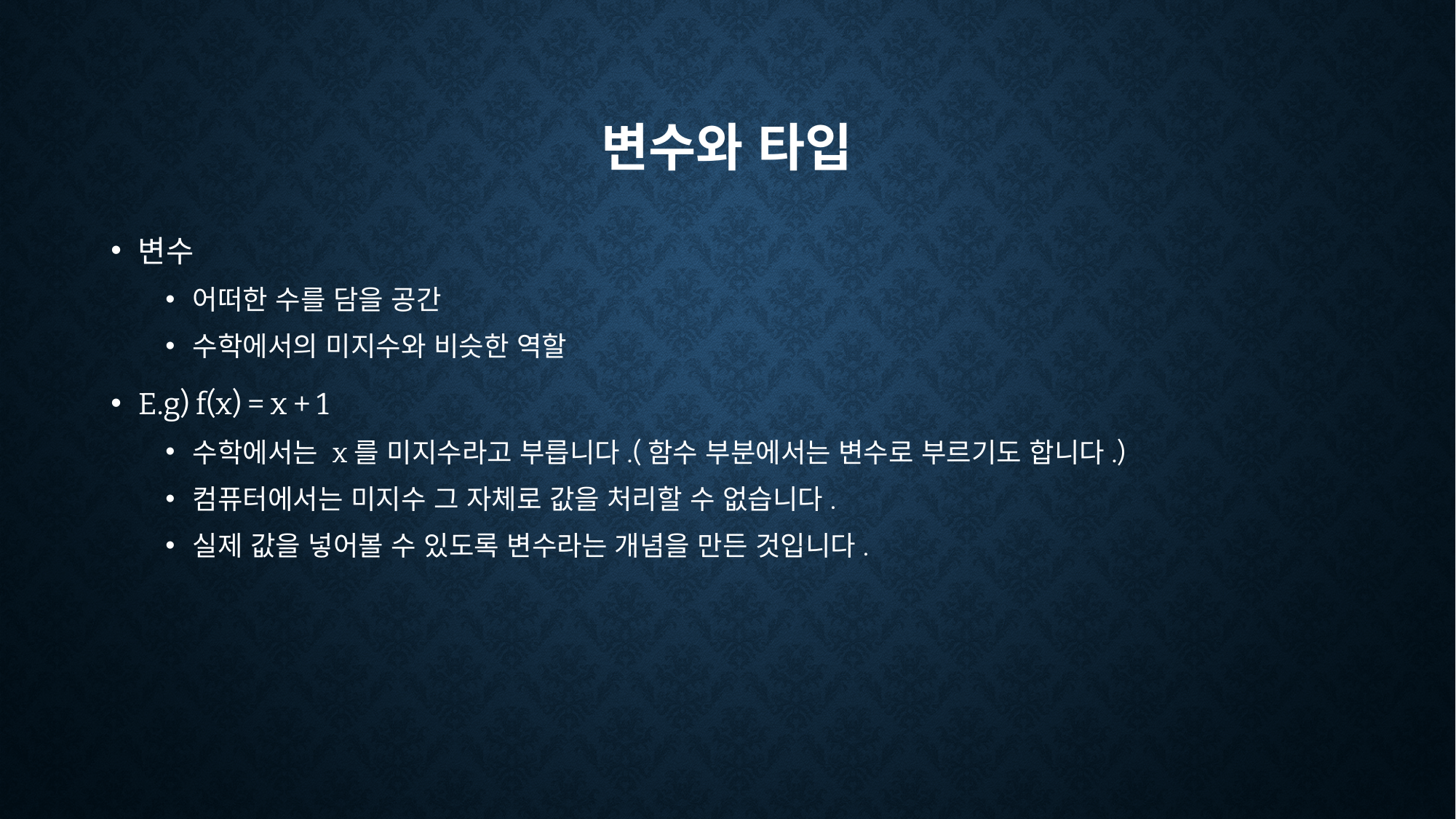

# 변수와 타입
변수
어떠한 수를 담을 공간
수학에서의 미지수와 비슷한 역할
E.g) f(x) = x + 1
수학에서는 x를 미지수라고 부릅니다.(함수 부분에서는 변수로 부르기도 합니다.)
컴퓨터에서는 미지수 그 자체로 값을 처리할 수 없습니다.
실제 값을 넣어볼 수 있도록 변수라는 개념을 만든 것입니다.